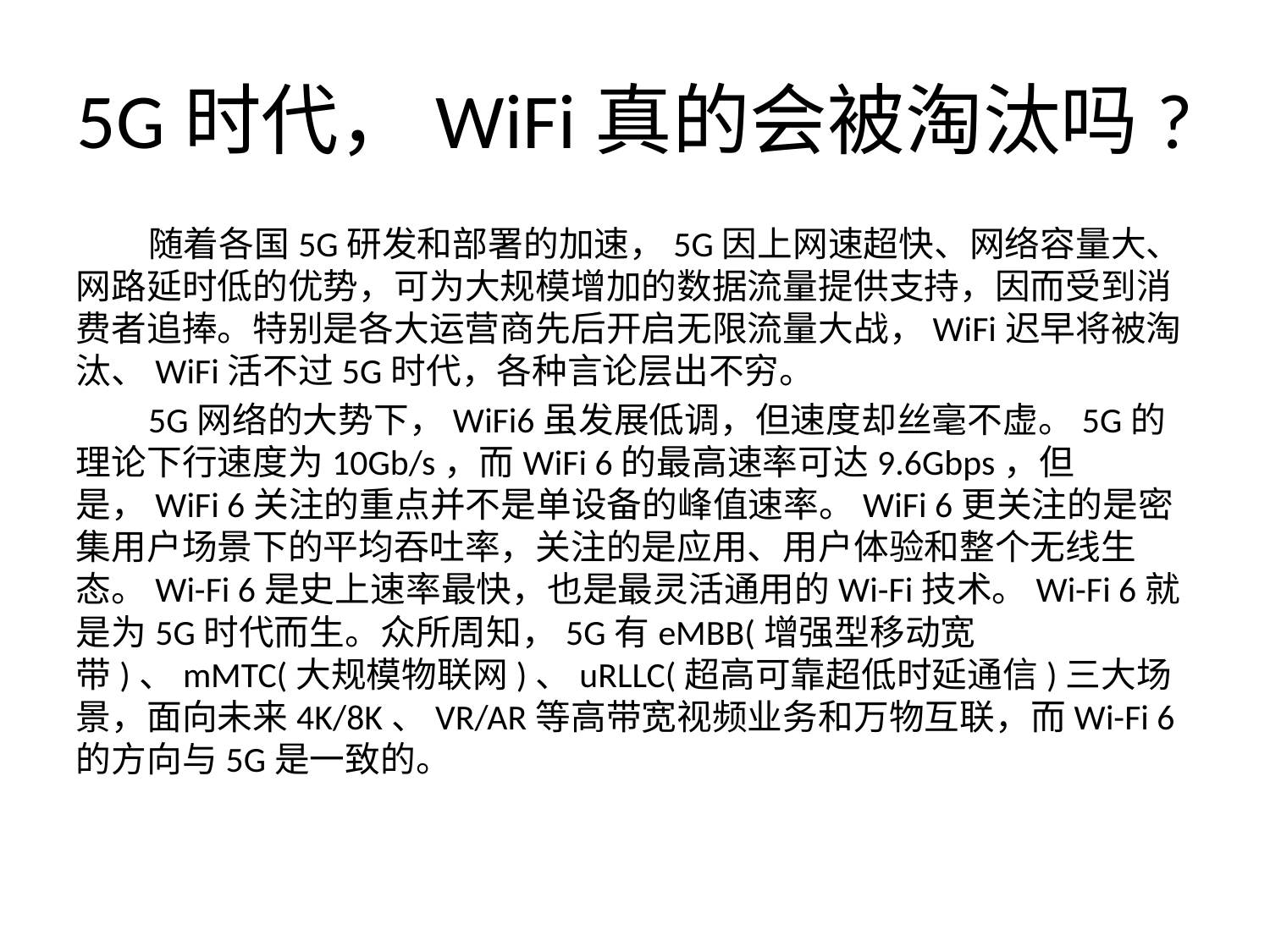

# 5G时代，WiFi真的会被淘汰吗?
         随着各国5G研发和部署的加速，5G因上网速超快、网络容量大、网路延时低的优势，可为大规模增加的数据流量提供支持，因而受到消费者追捧。特别是各大运营商先后开启无限流量大战，WiFi迟早将被淘汰、WiFi活不过5G时代，各种言论层出不穷。
         5G网络的大势下，WiFi6虽发展低调，但速度却丝毫不虚。5G的理论下行速度为10Gb/s，而WiFi 6的最高速率可达9.6Gbps，但是，WiFi 6关注的重点并不是单设备的峰值速率。WiFi 6更关注的是密集用户场景下的平均吞吐率，关注的是应用、用户体验和整个无线生态。Wi-Fi 6是史上速率最快，也是最灵活通用的Wi-Fi技术。Wi-Fi 6就是为5G时代而生。众所周知，5G有eMBB(增强型移动宽带)、mMTC(大规模物联网)、uRLLC(超高可靠超低时延通信)三大场景，面向未来4K/8K、VR/AR等高带宽视频业务和万物互联，而Wi-Fi 6的方向与5G是一致的。